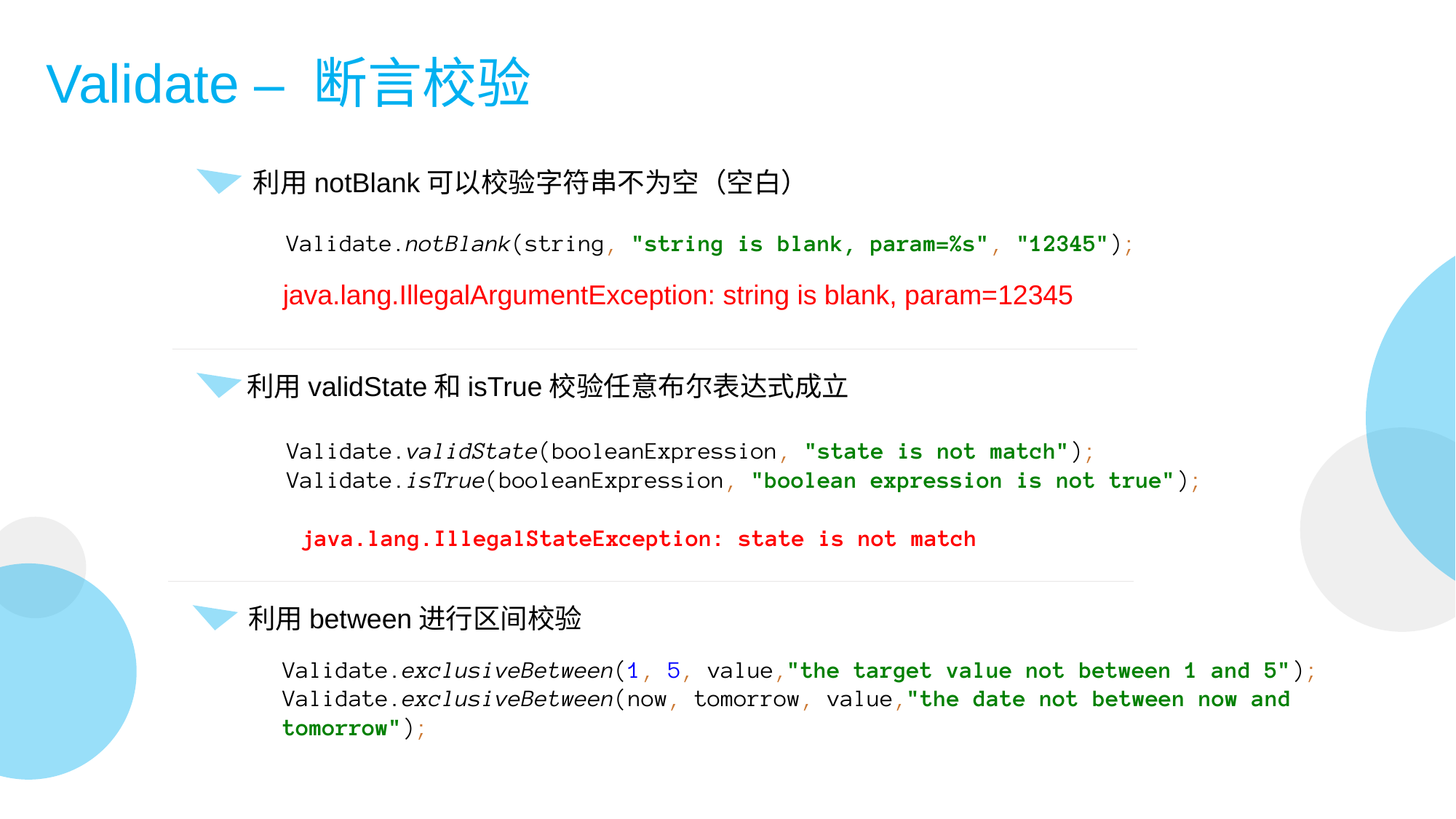

# Validate – 断言校验
利用notBlank可以校验字符串不为空（空白）

Validate.notBlank(string, "string is blank, param=%s", "12345");

java.lang.IllegalArgumentException: string is blank, param=12345
利用validState和isTrue校验任意布尔表达式成立

Validate.validState(booleanExpression, "state is not match");
Validate.isTrue(booleanExpression, "boolean expression is not true");

java.lang.IllegalStateException: state is not match

利用between进行区间校验

Validate.exclusiveBetween(1, 5, value,"the target value not between 1 and 5");
Validate.exclusiveBetween(now, tomorrow, value,"the date not between now and tomorrow");